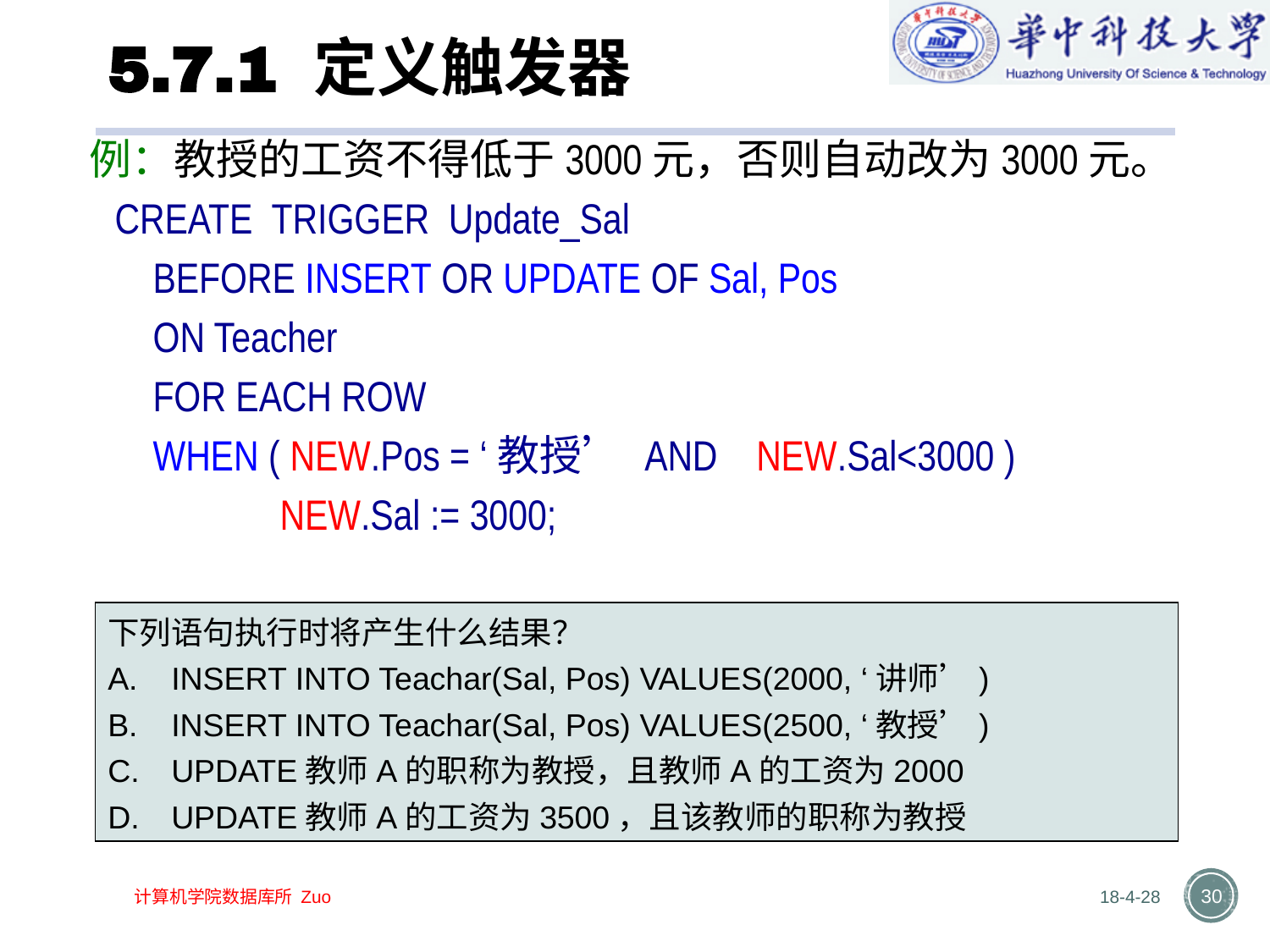

# 5.7.1 定义触发器
例：教授的工资不得低于3000元，否则自动改为3000元。
	CREATE  TRIGGER  Update_Sal
	BEFORE INSERT OR UPDATE OF Sal, Pos
	ON Teacher
	FOR EACH ROW
	WHEN ( NEW.Pos = ‘教授’ AND    NEW.Sal<3000 )
		NEW.Sal := 3000;

下列语句执行时将产生什么结果？
INSERT INTO Teachar(Sal, Pos) VALUES(2000, ‘讲师’)
INSERT INTO Teachar(Sal, Pos) VALUES(2500, ‘教授’)
UPDATE教师A的职称为教授，且教师A的工资为2000
UPDATE教师A的工资为3500，且该教师的职称为教授
18-4-28
30